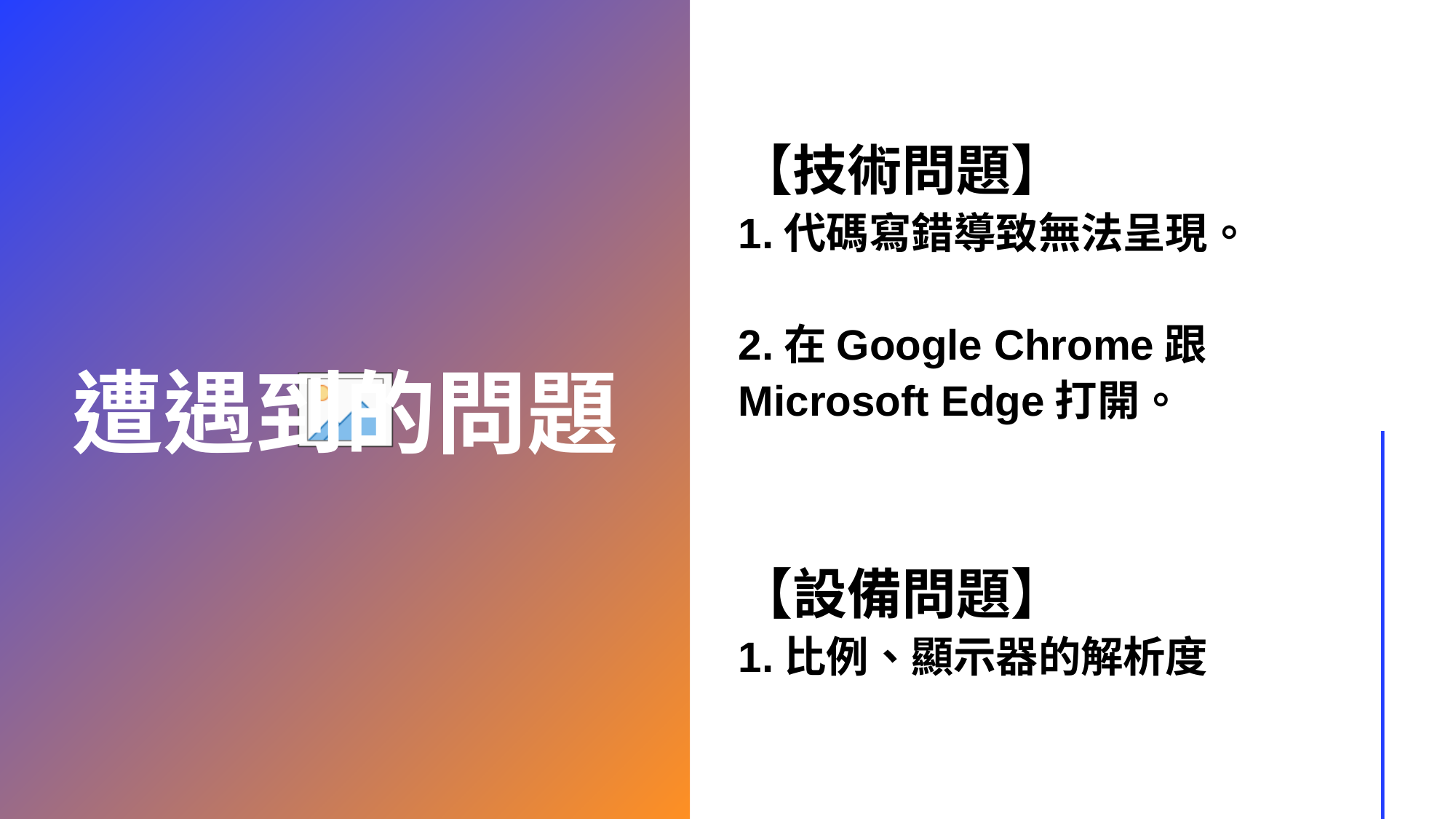

# 【技術問題】 1.代碼寫錯導致無法呈現。 2.在Google Chrome跟Microsoft Edge打開。 【設備問題】 1.比例、顯示器的解析度
遭遇到的問題